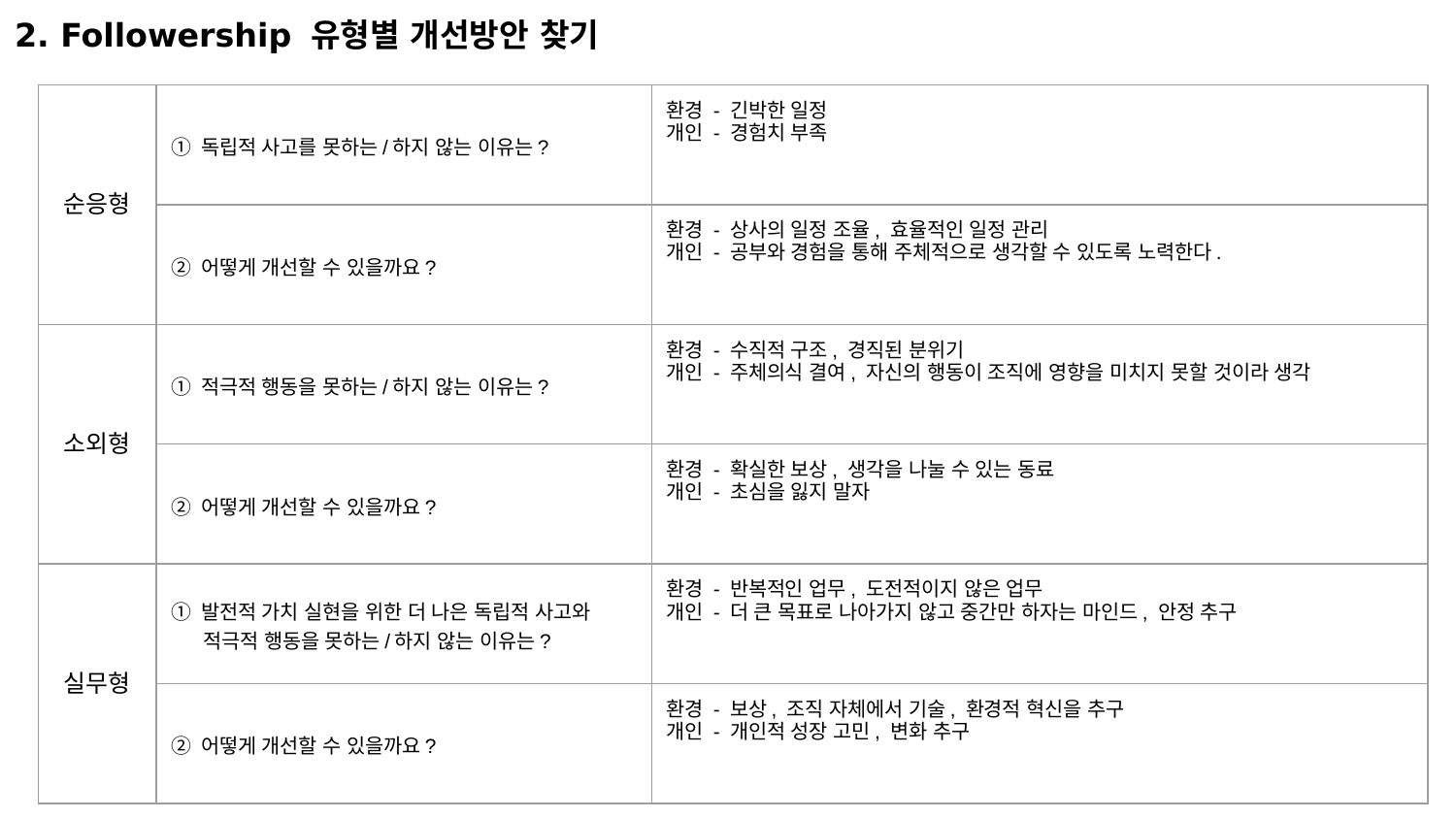

2. Followership 유형별 개선방안 찾기
| 순응형 | ① 독립적 사고를 못하는/하지 않는 이유는? | 환경 - 긴박한 일정 개인 - 경험치 부족 |
| --- | --- | --- |
|  | ② 어떻게 개선할 수 있을까요? | 환경 - 상사의 일정 조율, 효율적인 일정 관리 개인 - 공부와 경험을 통해 주체적으로 생각할 수 있도록 노력한다. |
| 소외형 | ① 적극적 행동을 못하는/하지 않는 이유는? | 환경 - 수직적 구조, 경직된 분위기 개인 - 주체의식 결여, 자신의 행동이 조직에 영향을 미치지 못할 것이라 생각 |
|  | ② 어떻게 개선할 수 있을까요? | 환경 - 확실한 보상, 생각을 나눌 수 있는 동료 개인 - 초심을 잃지 말자 |
| 실무형 | ① 발전적 가치 실현을 위한 더 나은 독립적 사고와 적극적 행동을 못하는/하지 않는 이유는? | 환경 - 반복적인 업무, 도전적이지 않은 업무 개인 - 더 큰 목표로 나아가지 않고 중간만 하자는 마인드, 안정 추구 |
|  | ② 어떻게 개선할 수 있을까요? | 환경 - 보상, 조직 자체에서 기술, 환경적 혁신을 추구 개인 - 개인적 성장 고민, 변화 추구 |